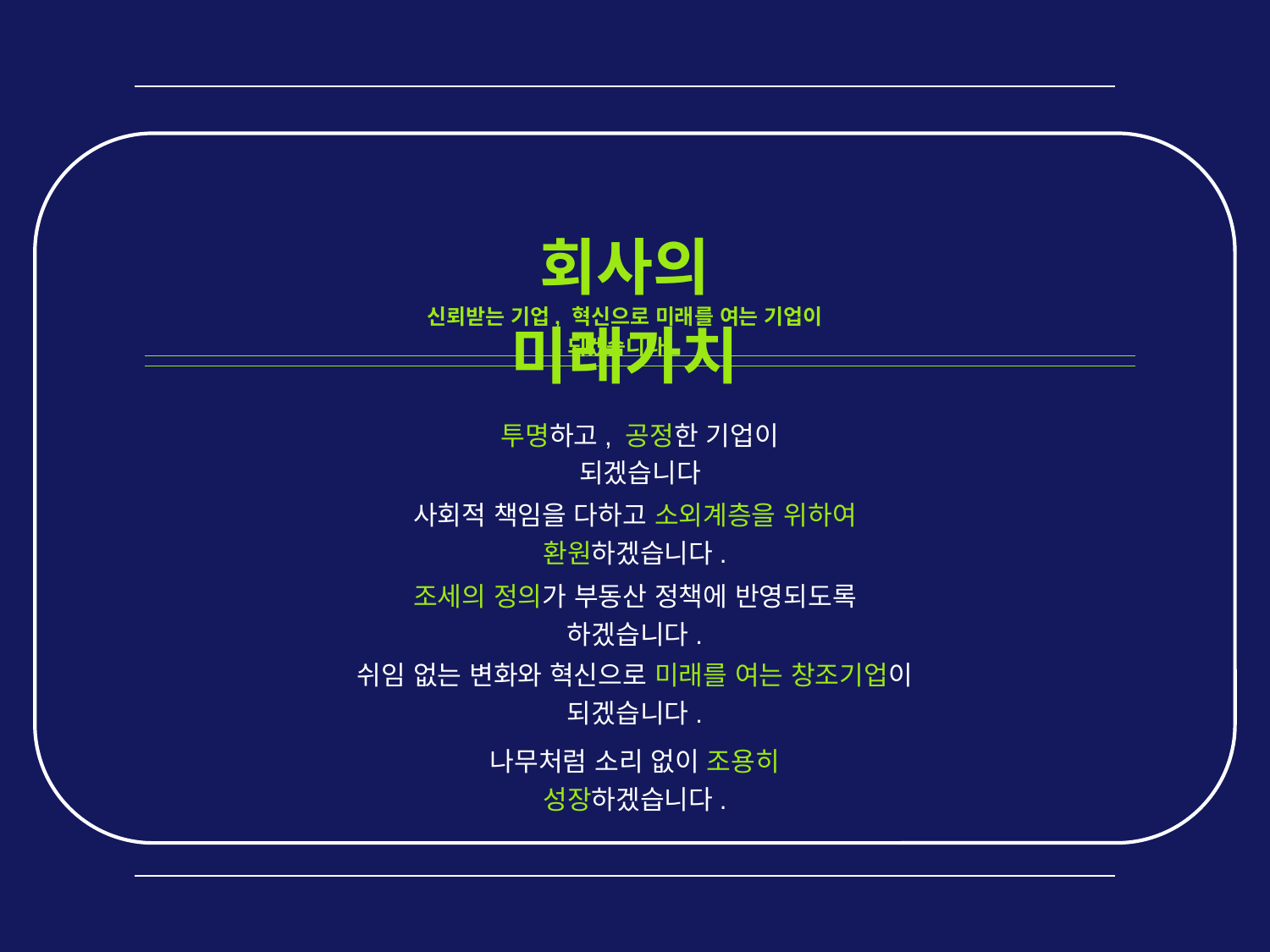

회사의 미래가치

신뢰받는 기업, 혁신으로 미래를 여는 기업이 되겠습니다.
투명하고, 공정한 기업이 되겠습니다
사회적 책임을 다하고 소외계층을 위하여 환원하겠습니다.
조세의 정의가 부동산 정책에 반영되도록 하겠습니다.
쉬임 없는 변화와 혁신으로 미래를 여는 창조기업이 되겠습니다.
나무처럼 소리 없이 조용히 성장하겠습니다.